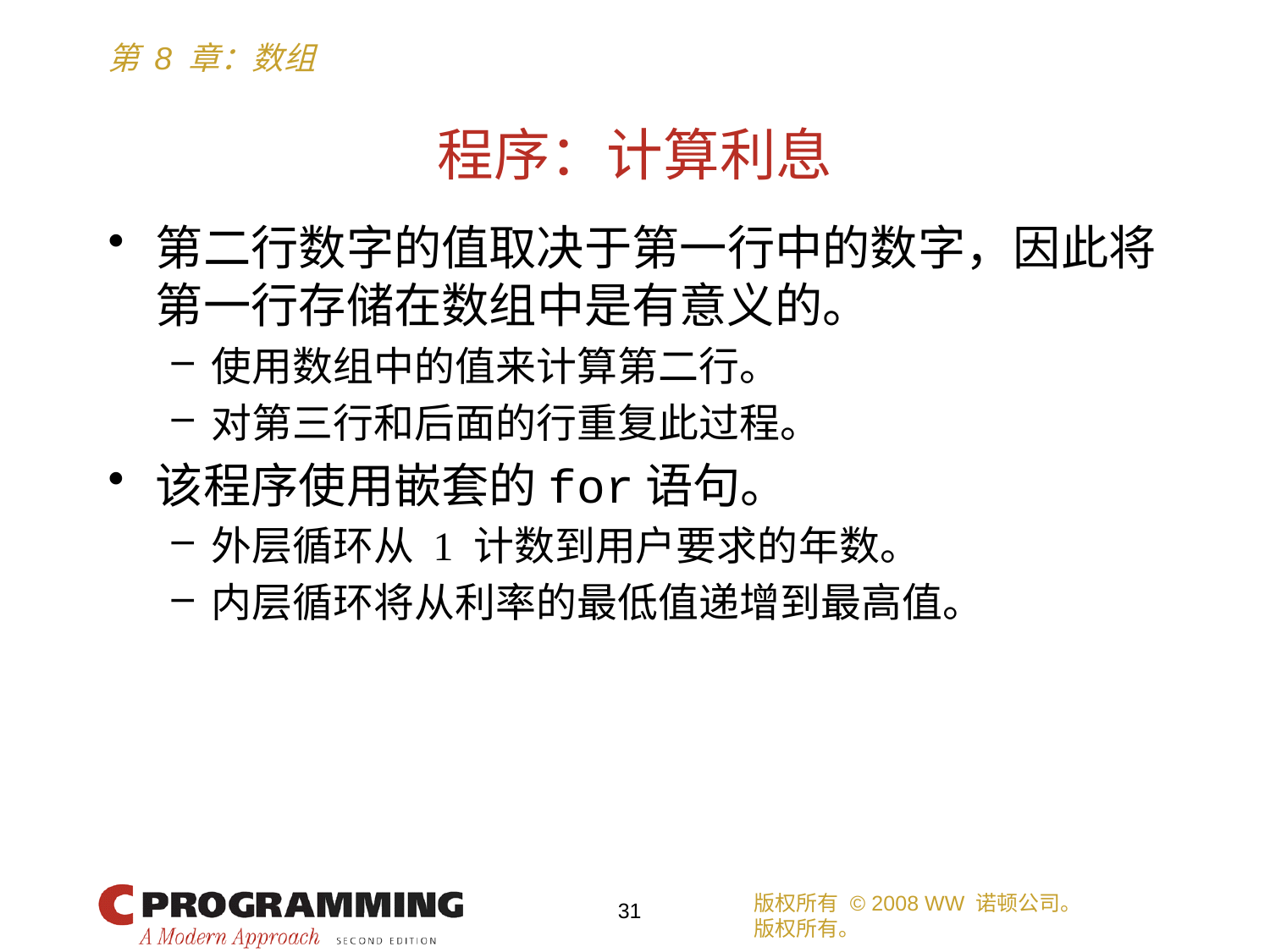

# 程序：计算利息
第二行数字的值取决于第一行中的数字，因此将第一行存储在数组中是有意义的。
使用数组中的值来计算第二行。
对第三行和后面的行重复此过程。
该程序使用嵌套的for语句。
外层循环从 1 计数到用户要求的年数。
内层循环将从利率的最低值递增到最高值。
版权所有 © 2008 WW 诺顿公司。
版权所有。
31